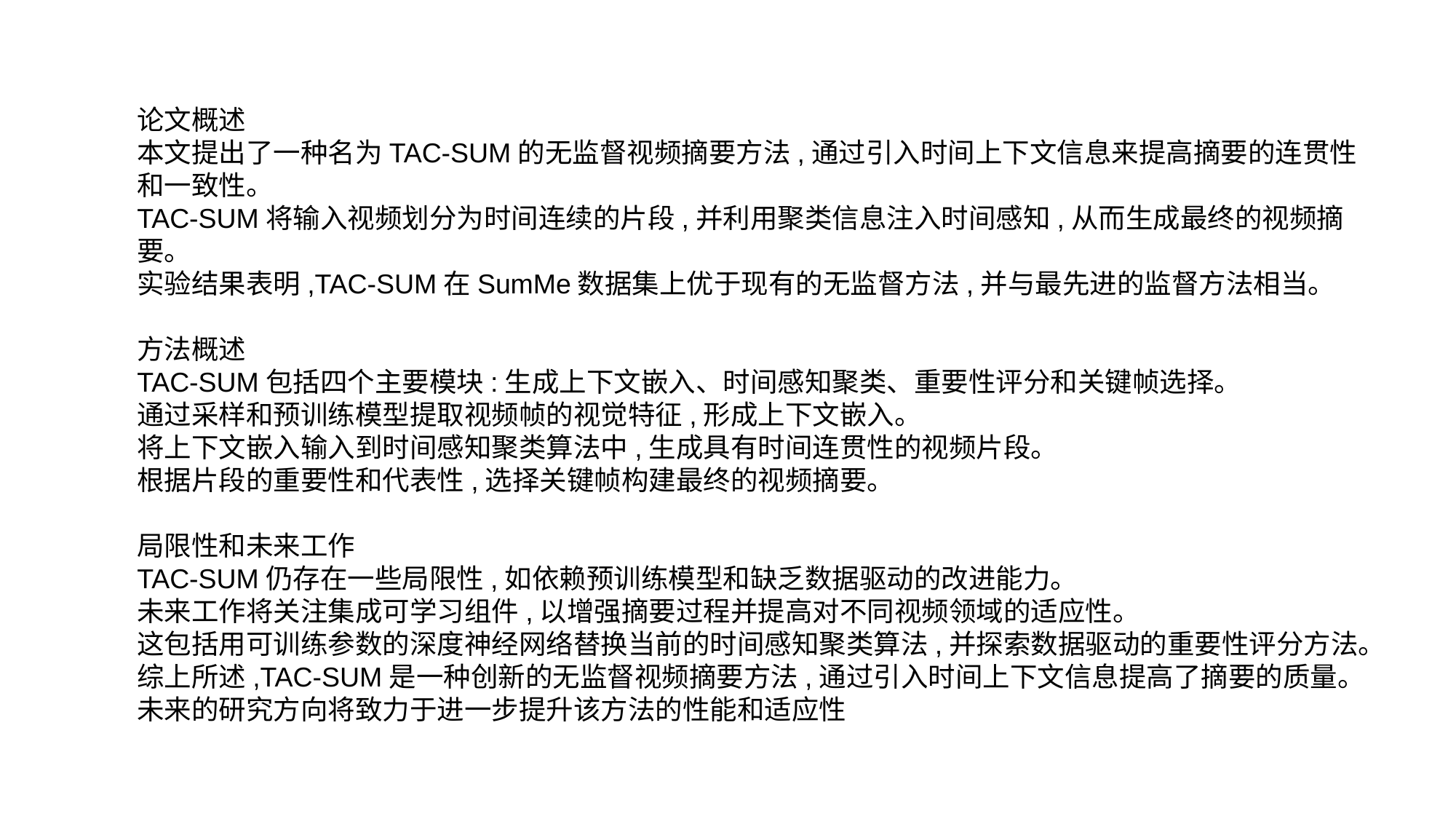

论文概述
本文提出了一种名为TAC-SUM的无监督视频摘要方法,通过引入时间上下文信息来提高摘要的连贯性和一致性。
TAC-SUM将输入视频划分为时间连续的片段,并利用聚类信息注入时间感知,从而生成最终的视频摘要。
实验结果表明,TAC-SUM在SumMe数据集上优于现有的无监督方法,并与最先进的监督方法相当。

方法概述
TAC-SUM包括四个主要模块:生成上下文嵌入、时间感知聚类、重要性评分和关键帧选择。
通过采样和预训练模型提取视频帧的视觉特征,形成上下文嵌入。
将上下文嵌入输入到时间感知聚类算法中,生成具有时间连贯性的视频片段。
根据片段的重要性和代表性,选择关键帧构建最终的视频摘要。

局限性和未来工作
TAC-SUM仍存在一些局限性,如依赖预训练模型和缺乏数据驱动的改进能力。
未来工作将关注集成可学习组件,以增强摘要过程并提高对不同视频领域的适应性。
这包括用可训练参数的深度神经网络替换当前的时间感知聚类算法,并探索数据驱动的重要性评分方法。
综上所述,TAC-SUM是一种创新的无监督视频摘要方法,通过引入时间上下文信息提高了摘要的质量。未来的研究方向将致力于进一步提升该方法的性能和适应性